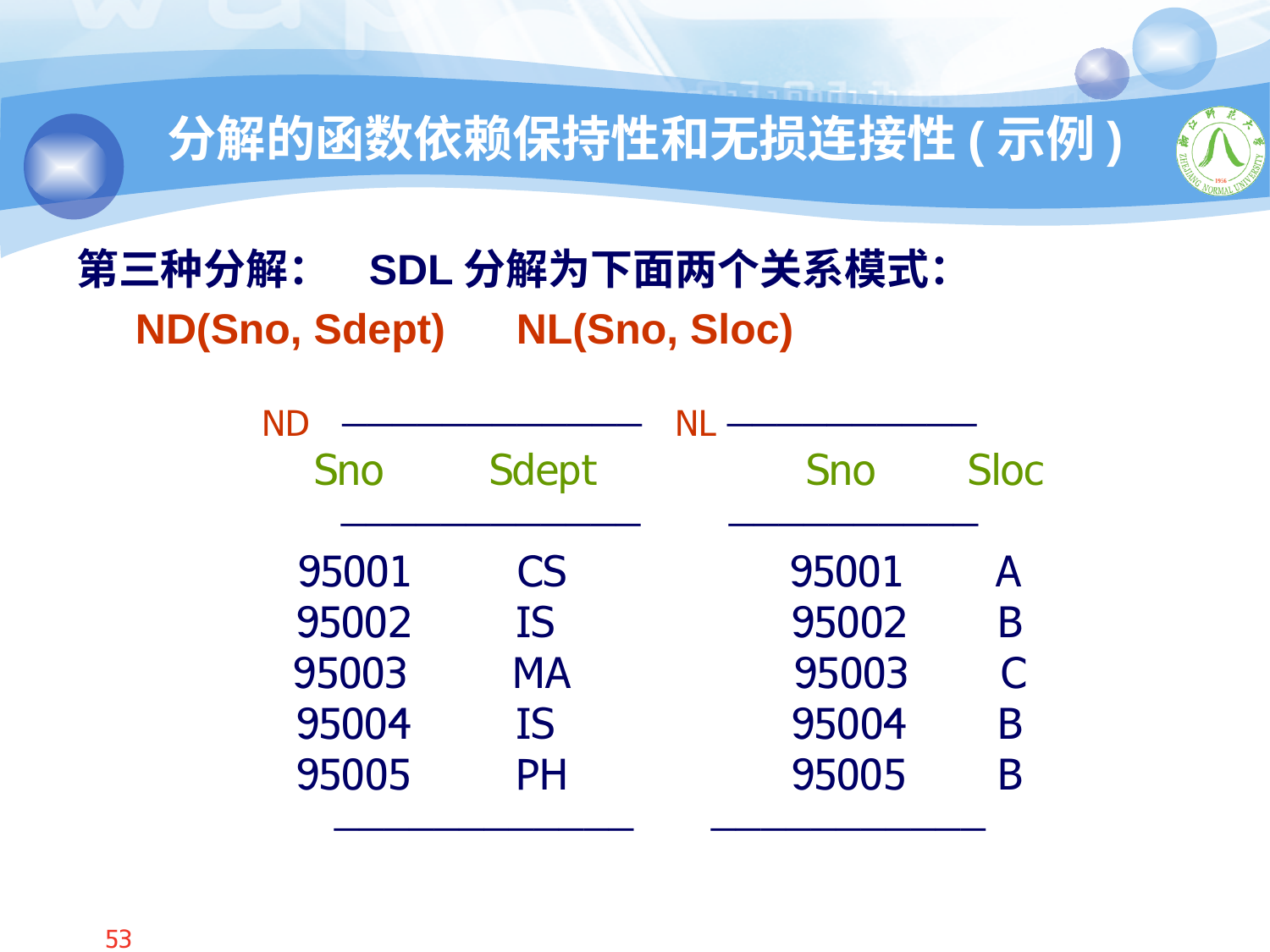

# 分解的函数依赖保持性和无损连接性(示例)
第三种分解：   SDL分解为下面两个关系模式：
     ND(Sno, Sdept)      NL(Sno, Sloc)
 ND   ────────────   NL ──────────
               Sno        Sdept                Sno       Sloc
       ────────────        ──────────
              95001        CS                 95001       A
              95002        IS                  95002       B
              95003        MA                 95003       C
              95004        IS                  95004       B
              95005        PH                 95005       B
       ────────────       ───────────

53